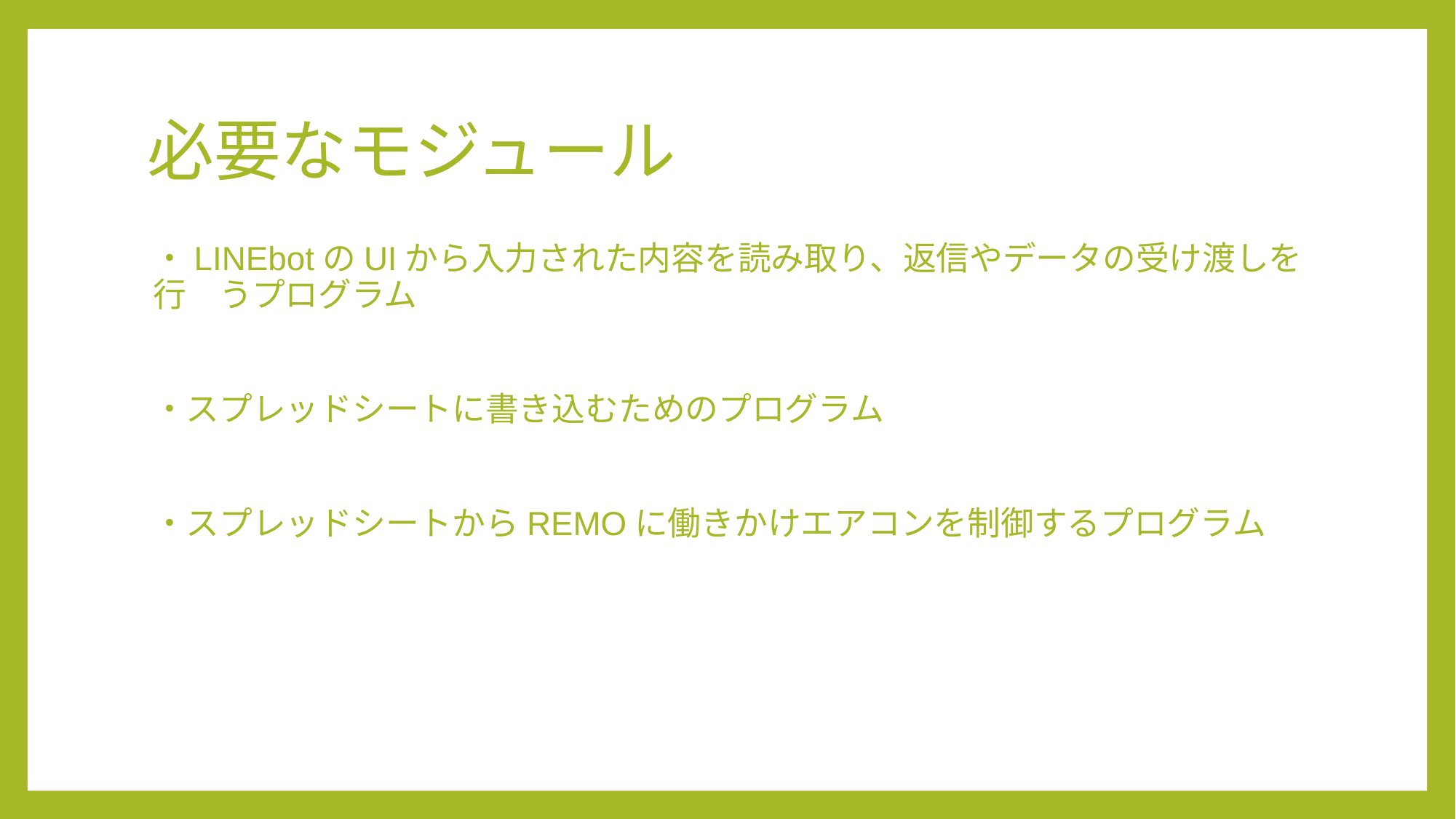

# 必要なモジュール
・LINEbotのUIから入力された内容を読み取り、返信やデータの受け渡しを行　うプログラム

・スプレッドシートに書き込むためのプログラム

・スプレッドシートからREMOに働きかけエアコンを制御するプログラム